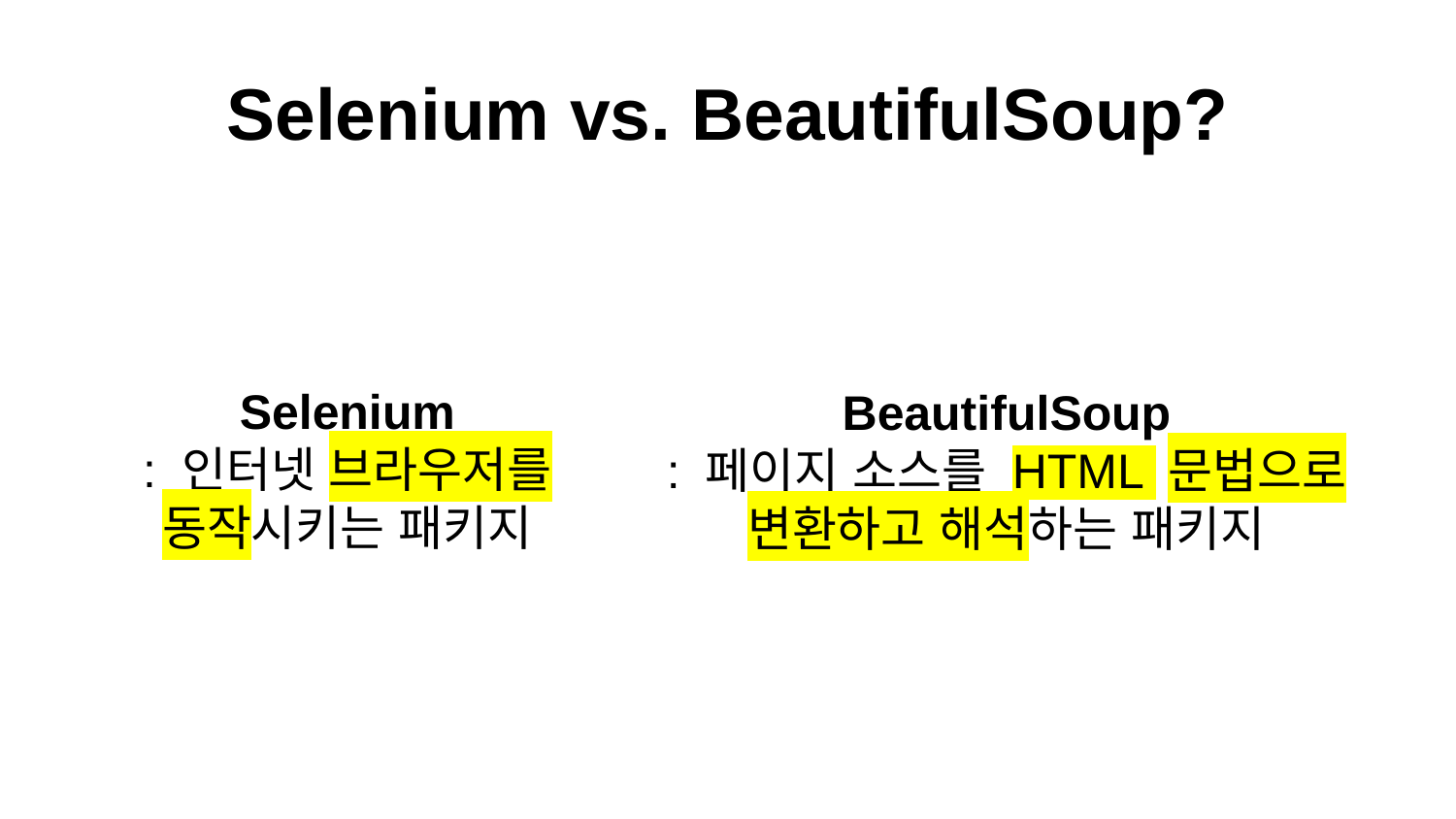

# Selenium vs. BeautifulSoup?
Selenium
: 인터넷 브라우저를 동작시키는 패키지
BeautifulSoup
: 페이지 소스를 HTML 문법으로 변환하고 해석하는 패키지